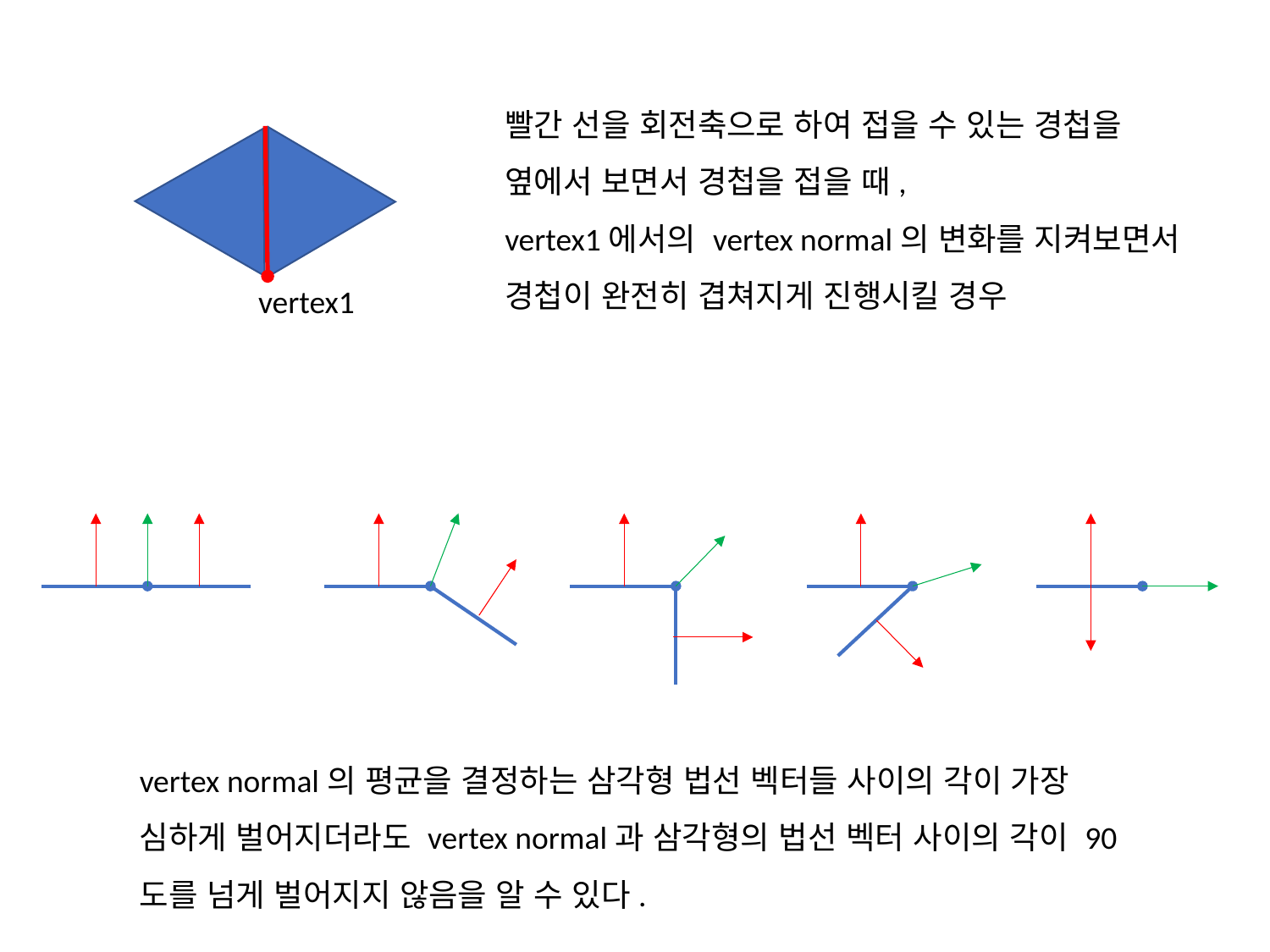

빨간 선을 회전축으로 하여 접을 수 있는 경첩을
옆에서 보면서 경첩을 접을 때,
vertex1에서의 vertex normal의 변화를 지켜보면서
경첩이 완전히 겹쳐지게 진행시킬 경우

vertex1
vertex normal의 평균을 결정하는 삼각형 법선 벡터들 사이의 각이 가장 심하게 벌어지더라도 vertex normal과 삼각형의 법선 벡터 사이의 각이 90도를 넘게 벌어지지 않음을 알 수 있다.